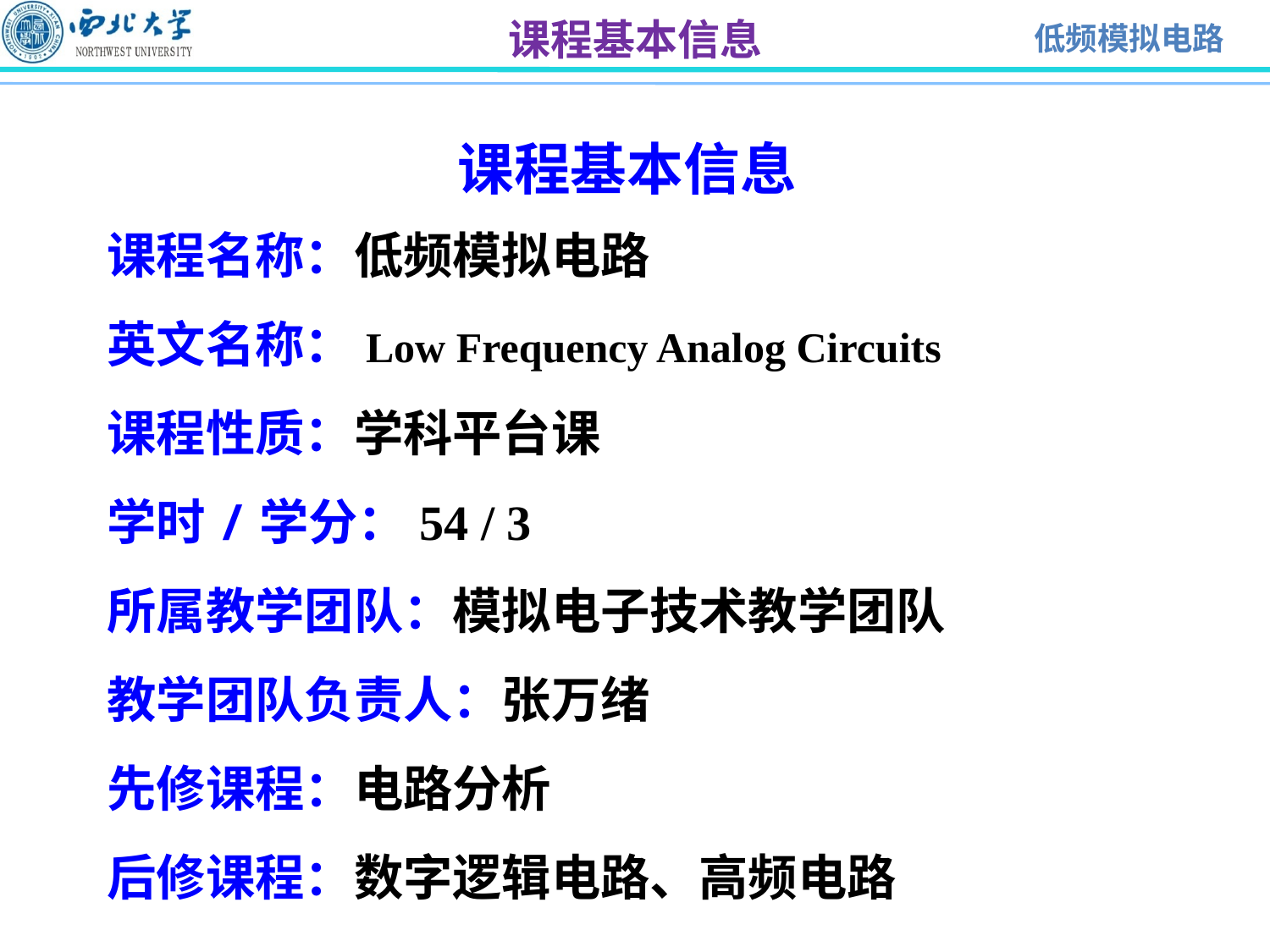

课程基本信息
课程基本信息
课程名称：低频模拟电路
英文名称：Low Frequency Analog Circuits
课程性质：学科平台课
学时/学分：54 / 3
所属教学团队：模拟电子技术教学团队
教学团队负责人：张万绪
先修课程：电路分析
后修课程：数字逻辑电路、高频电路
3